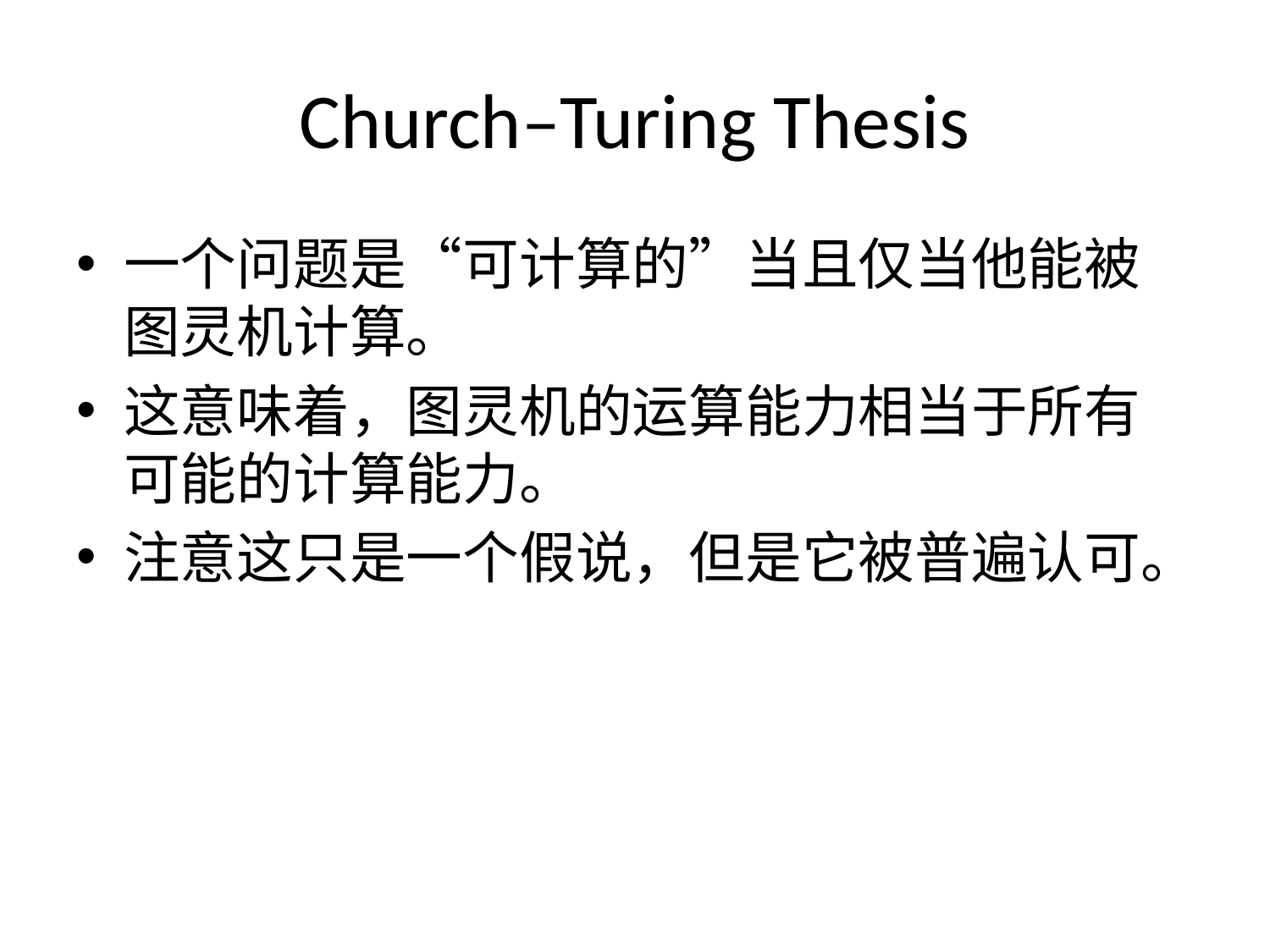

# Church–Turing Thesis
一个问题是“可计算的”当且仅当他能被图灵机计算。
这意味着，图灵机的运算能力相当于所有可能的计算能力。
注意这只是一个假说，但是它被普遍认可。